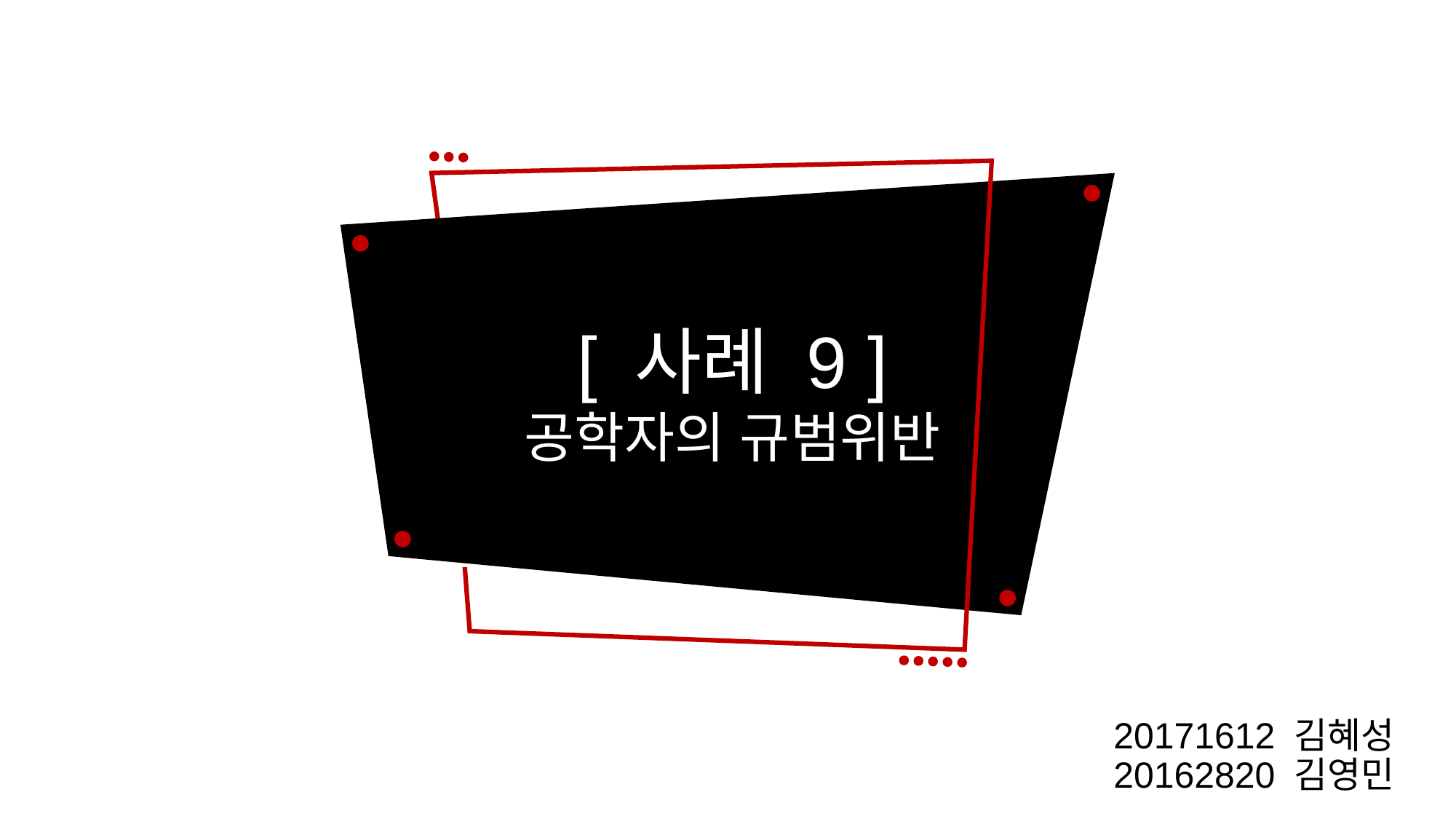

[ 사례 9 ]
공학자의 규범위반
20171612 김혜성
20162820 김영민